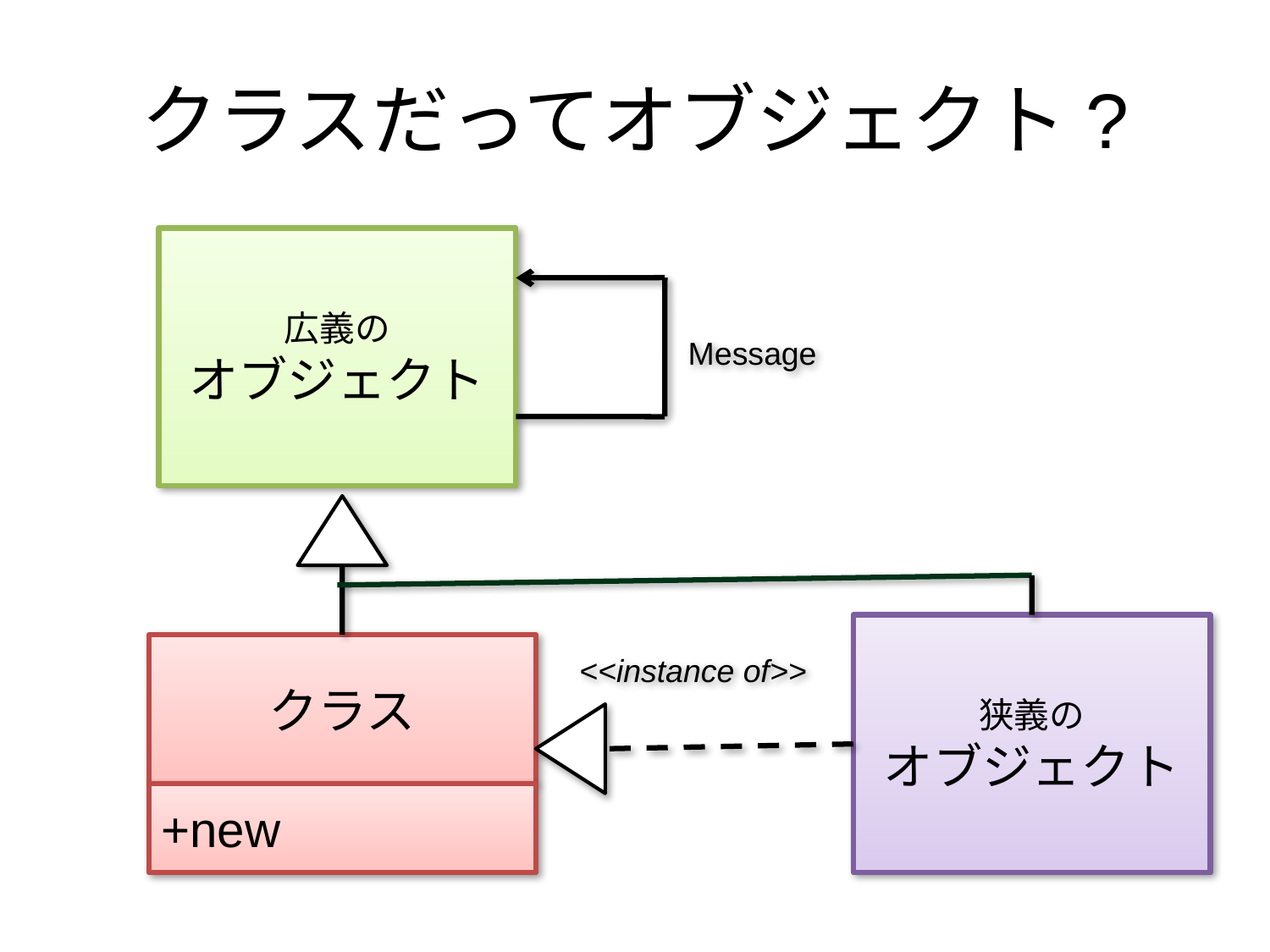

# クラスだってオブジェクト?
広義の
オブジェクト
Message

狭義の
オブジェクト
クラス
<<instance of>>

+new